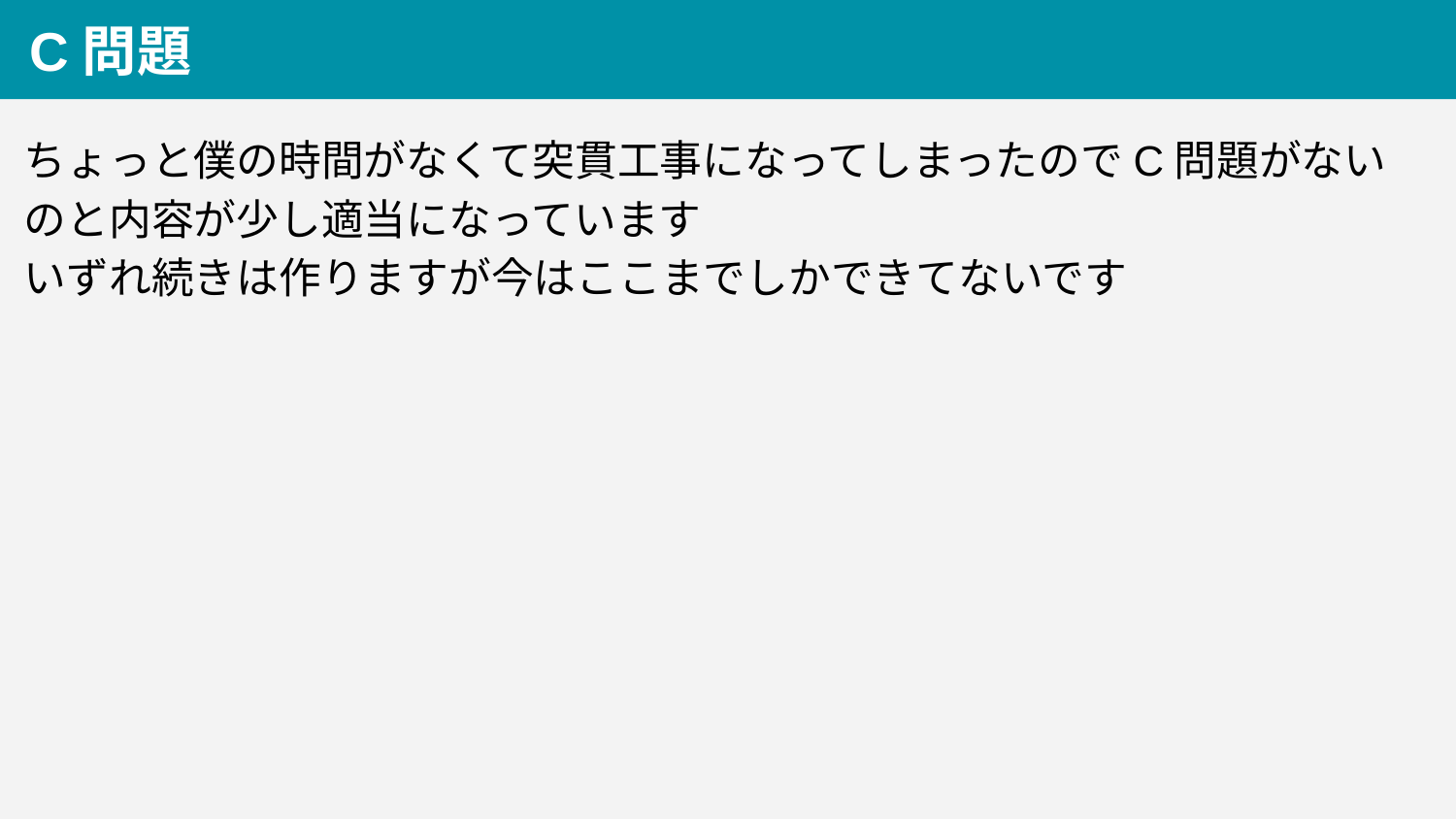

C問題
ちょっと僕の時間がなくて突貫工事になってしまったのでC問題がないのと内容が少し適当になっています
いずれ続きは作りますが今はここまでしかできてないです